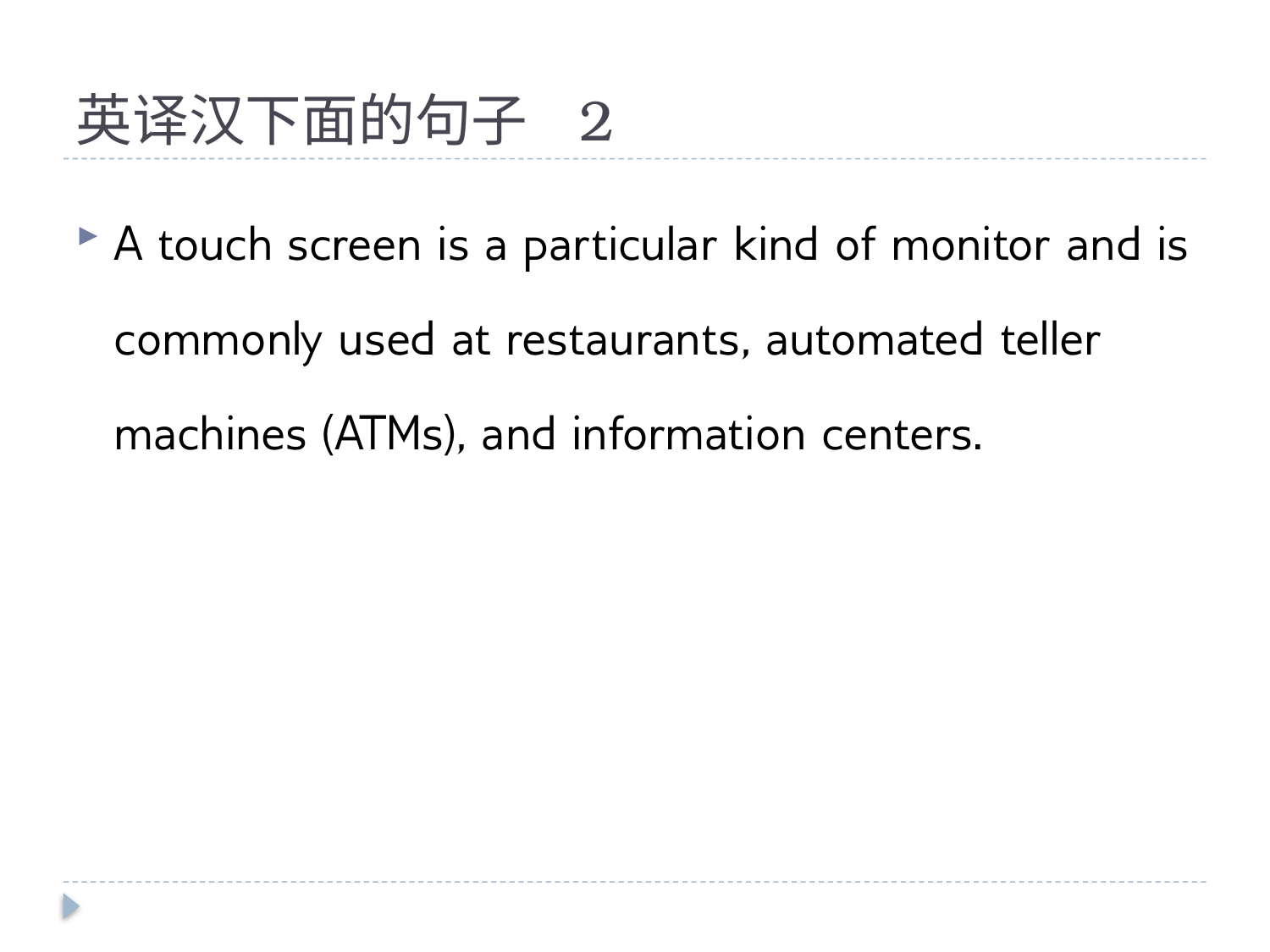

# 英译汉下面的句子   2
A touch screen is a particular kind of monitor and is commonly used at restaurants, automated teller machines (ATMs), and information centers.